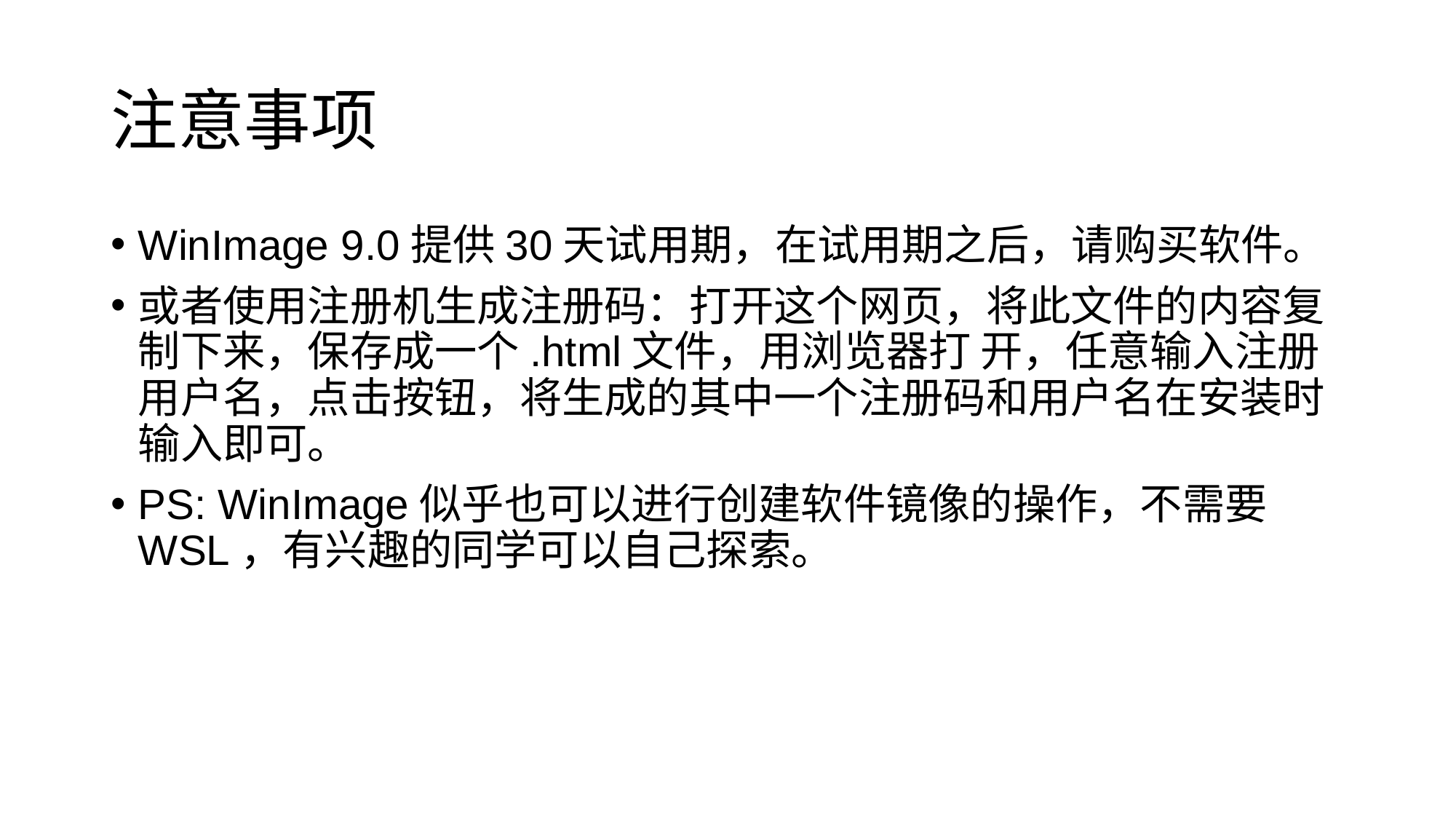

# 注意事项
WinImage 9.0提供30天试用期，在试用期之后，请购买软件。
或者使用注册机生成注册码：打开这个网页，将此文件的内容复制下来，保存成一个.html文件，用浏览器打 开，任意输入注册用户名，点击按钮，将生成的其中一个注册码和用户名在安装时输入即可。
PS: WinImage似乎也可以进行创建软件镜像的操作，不需要WSL，有兴趣的同学可以自己探索。